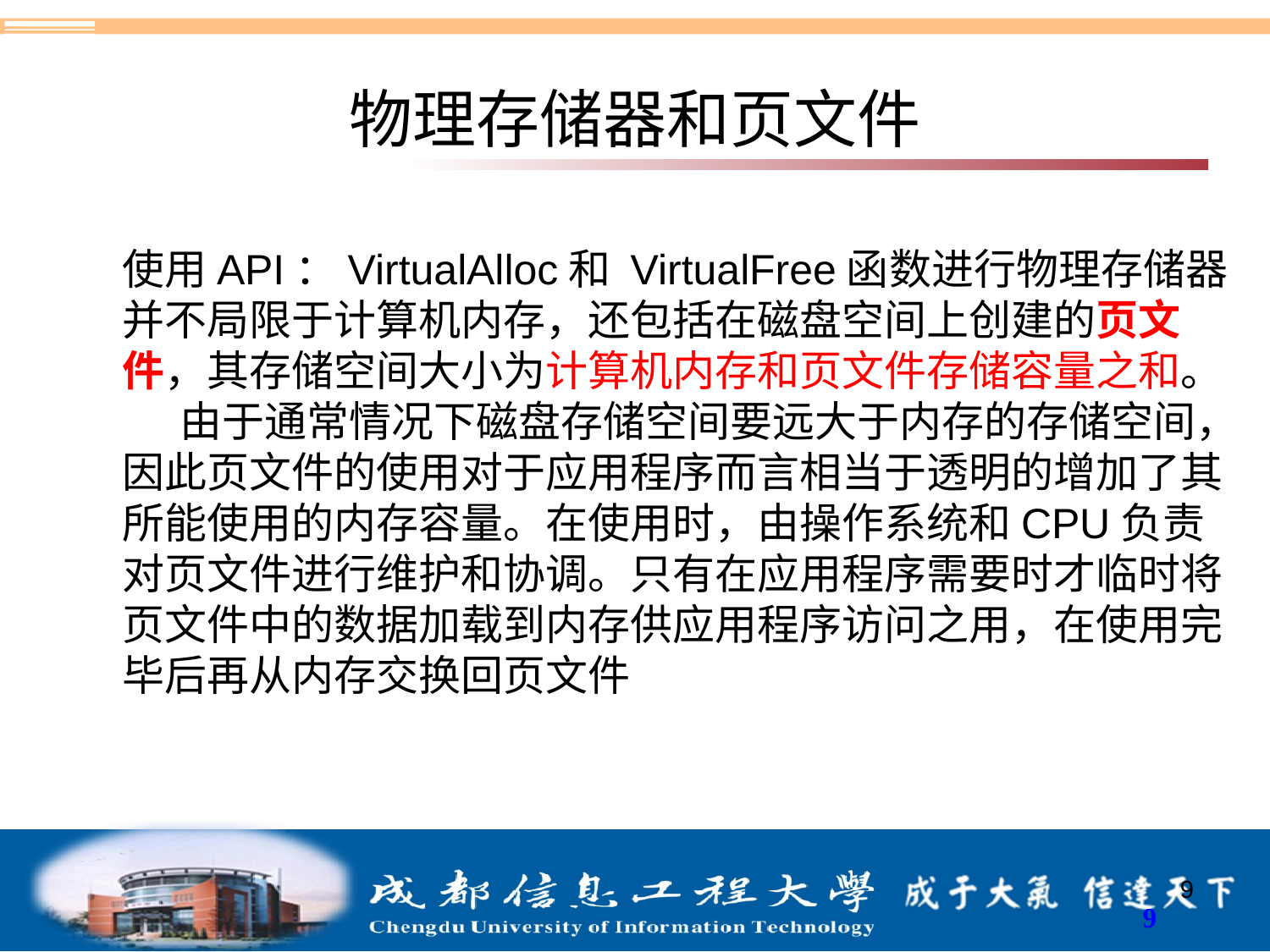

# 物理存储器和页文件
使用API：VirtualAlloc和 VirtualFree函数进行物理存储器并不局限于计算机内存，还包括在磁盘空间上创建的页文件，其存储空间大小为计算机内存和页文件存储容量之和。
     由于通常情况下磁盘存储空间要远大于内存的存储空间，因此页文件的使用对于应用程序而言相当于透明的增加了其所能使用的内存容量。在使用时，由操作系统和CPU负责对页文件进行维护和协调。只有在应用程序需要时才临时将页文件中的数据加载到内存供应用程序访问之用，在使用完毕后再从内存交换回页文件